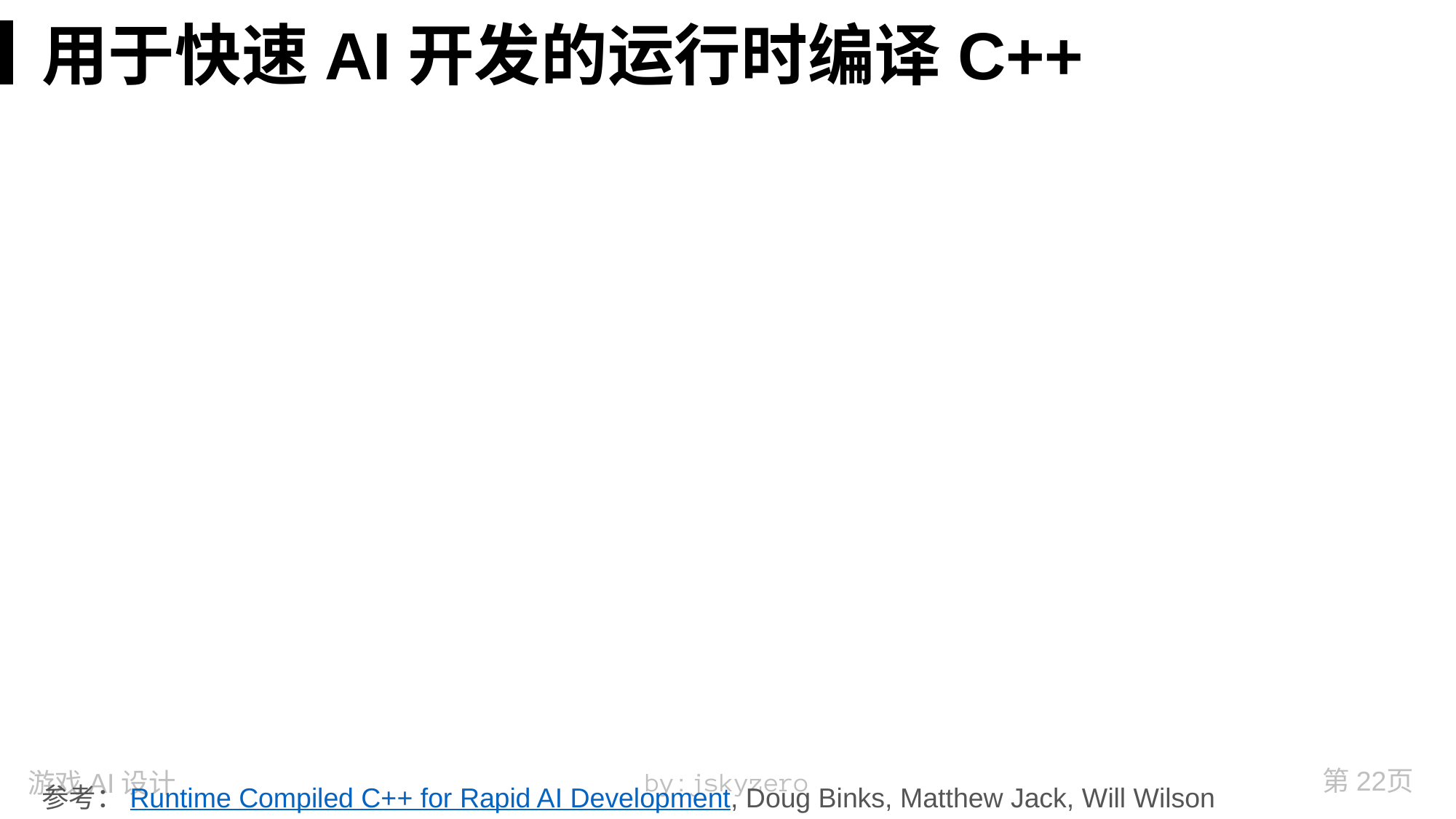

# 用于快速AI开发的运行时编译C++
参考：Runtime Compiled C++ for Rapid AI Development, Doug Binks, Matthew Jack, Will Wilson